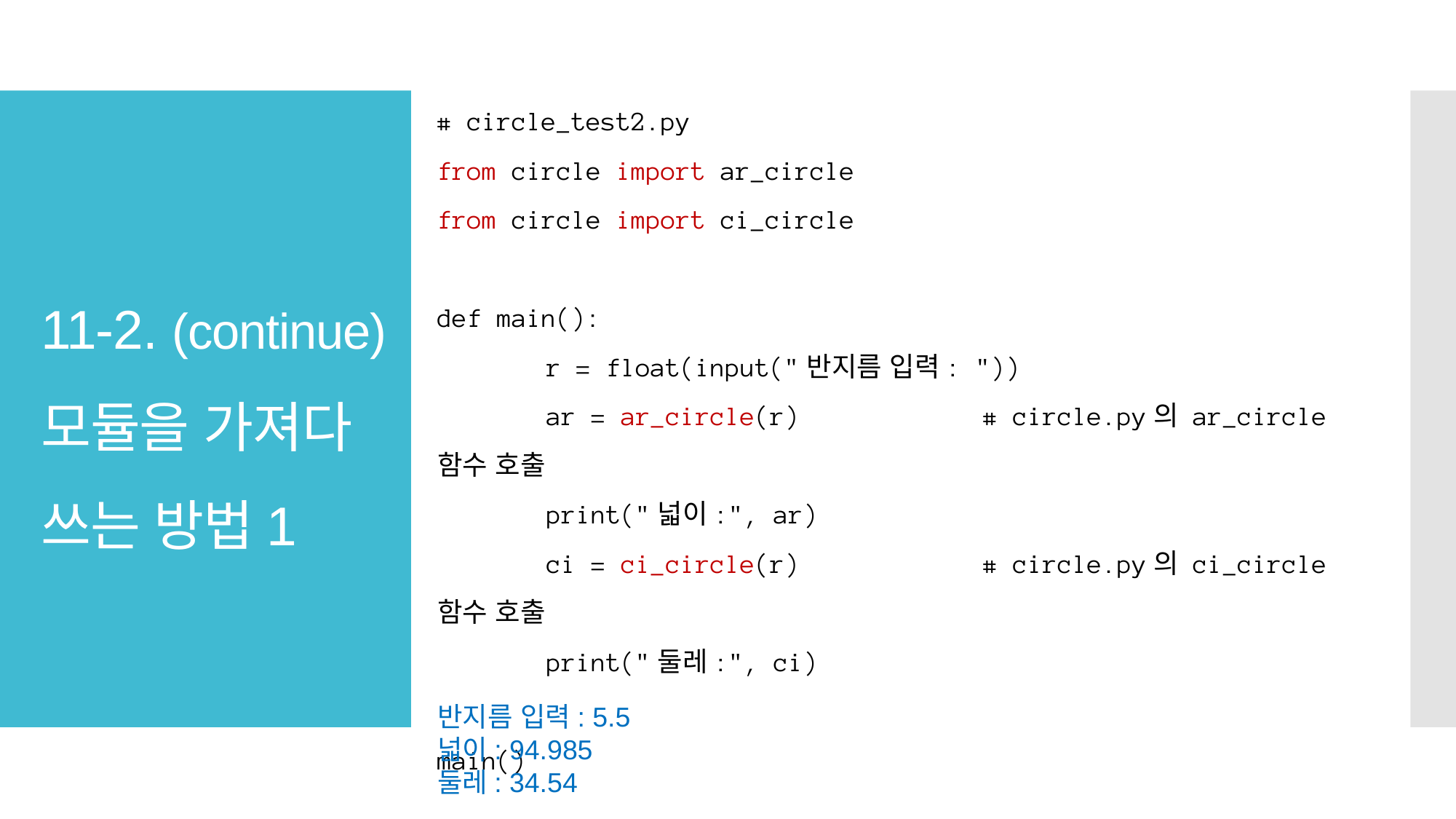

# circle_test2.py
from circle import ar_circle
from circle import ci_circle

def main():
	r = float(input("반지름 입력: "))
	ar = ar_circle(r) 		# circle.py의 ar_circle 함수 호출
	print("넓이:", ar)
	ci = ci_circle(r) 		# circle.py의 ci_circle 함수 호출
	print("둘레:", ci)

main()
# 11-2. (continue) 모듈을 가져다 쓰는 방법1
반지름 입력: 5.5
넓이: 94.985
둘레: 34.54